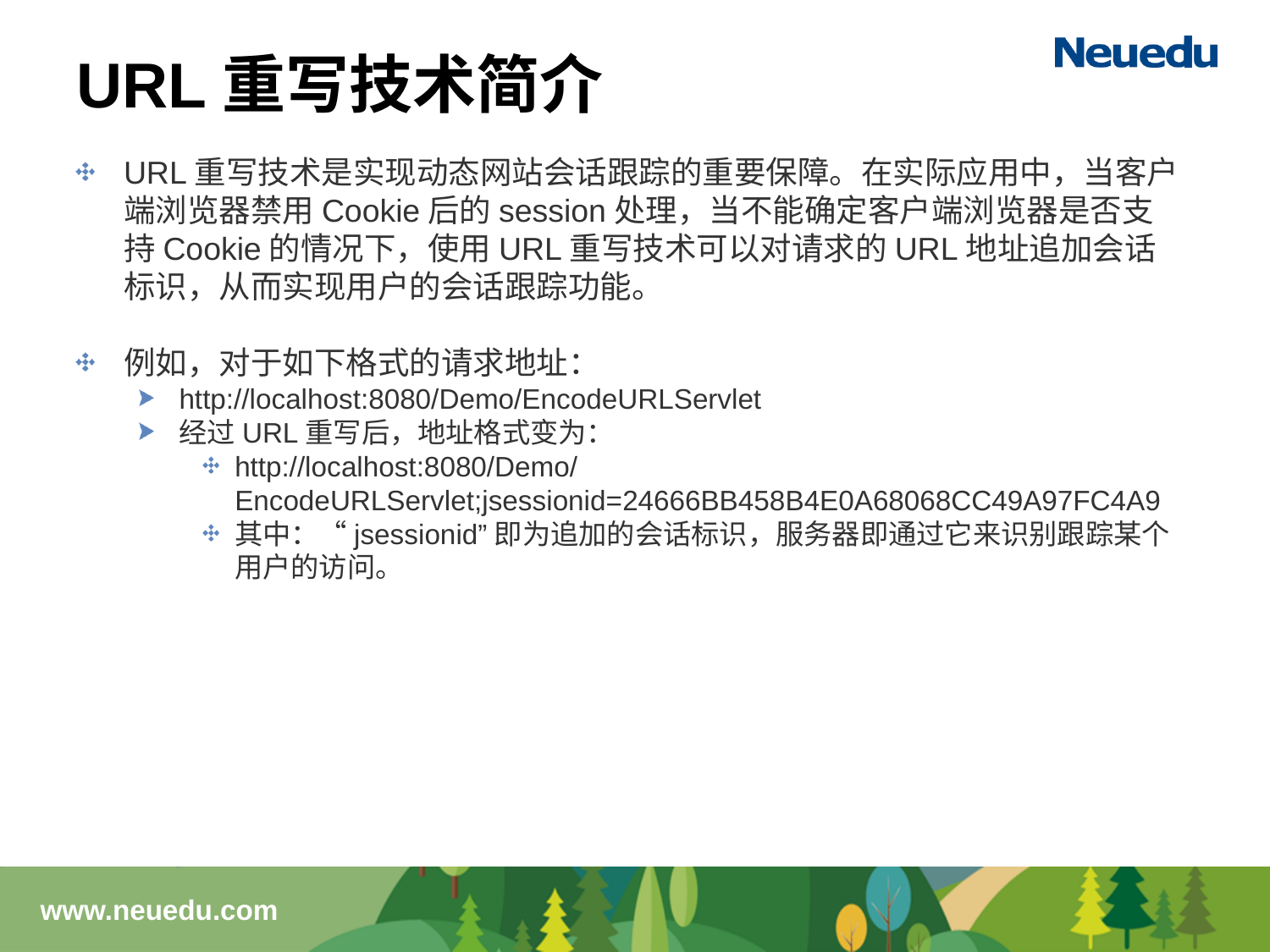

# URL重写技术简介
URL重写技术是实现动态网站会话跟踪的重要保障。在实际应用中，当客户端浏览器禁用Cookie后的session处理，当不能确定客户端浏览器是否支持Cookie的情况下，使用URL重写技术可以对请求的URL地址追加会话标识，从而实现用户的会话跟踪功能。

例如，对于如下格式的请求地址：
http://localhost:8080/Demo/EncodeURLServlet
经过URL重写后，地址格式变为：
http://localhost:8080/Demo/EncodeURLServlet;jsessionid=24666BB458B4E0A68068CC49A97FC4A9
其中：“jsessionid”即为追加的会话标识，服务器即通过它来识别跟踪某个用户的访问。